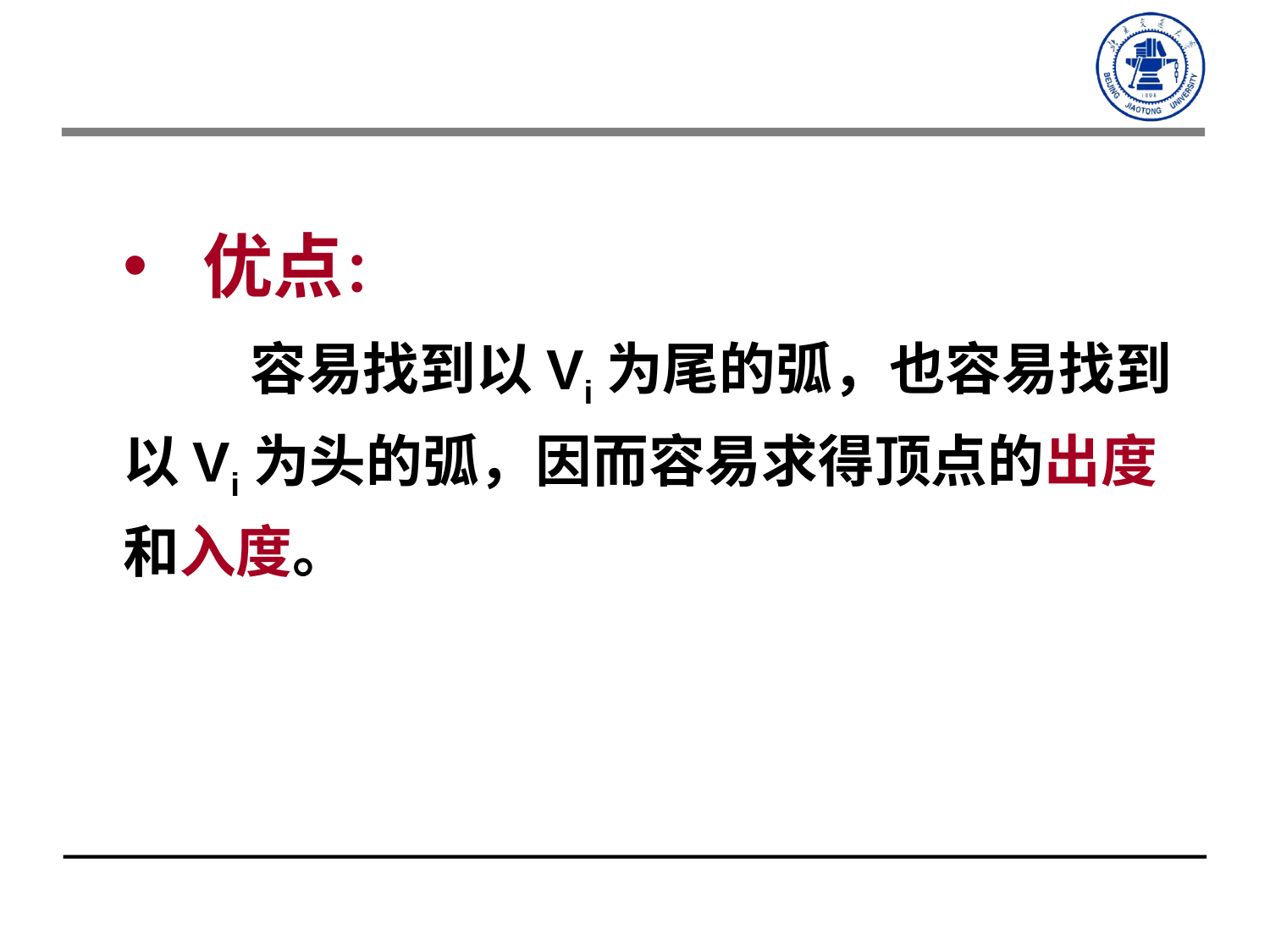

优点：
	容易找到以Vi为尾的弧，也容易找到以Vi为头的弧，因而容易求得顶点的出度和入度。